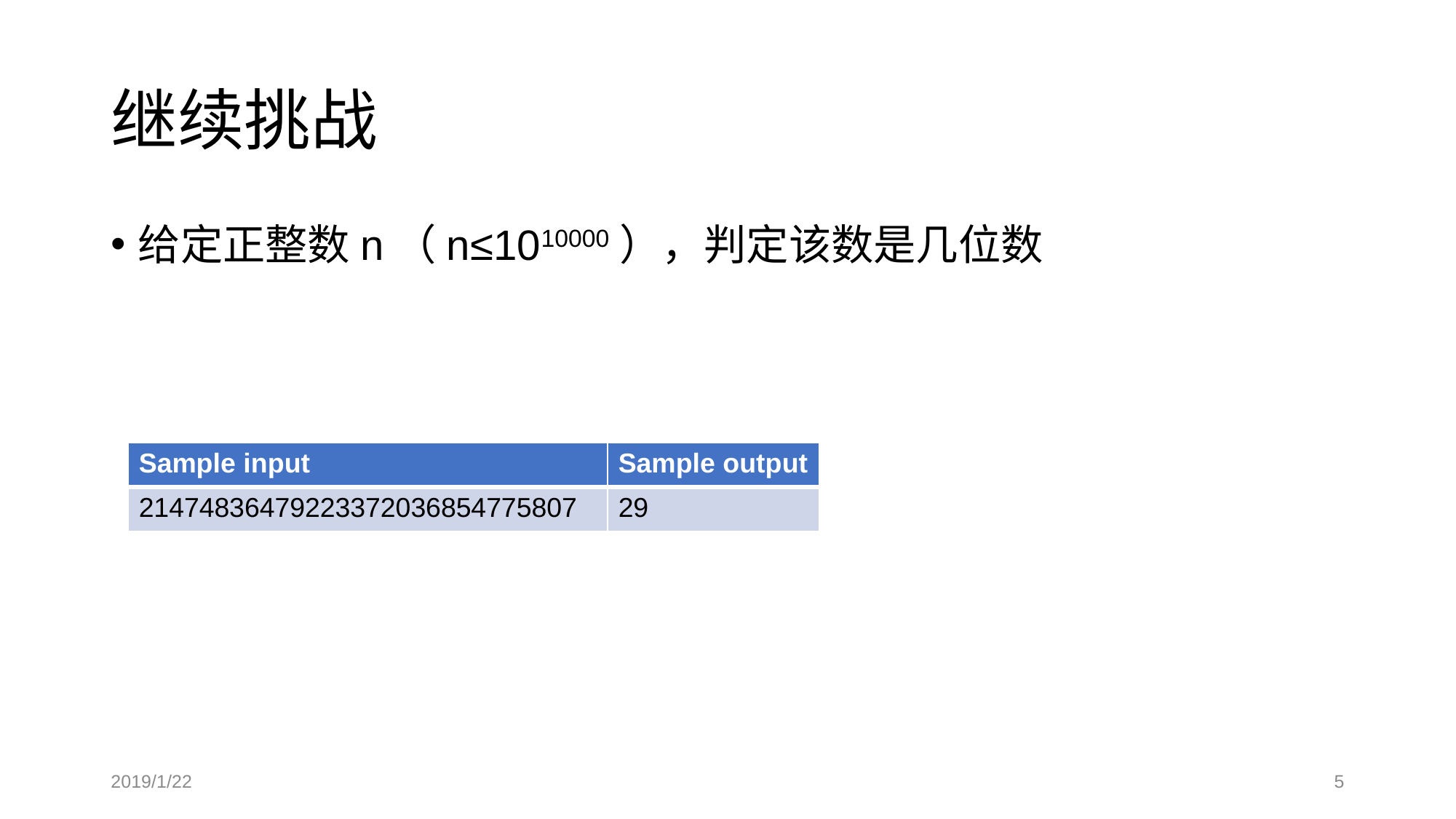

# 继续挑战
给定正整数n（n≤1010000），判定该数是几位数
| Sample input | Sample output |
| --- | --- |
| 21474836479223372036854775807 | 29 |
2019/1/22
5